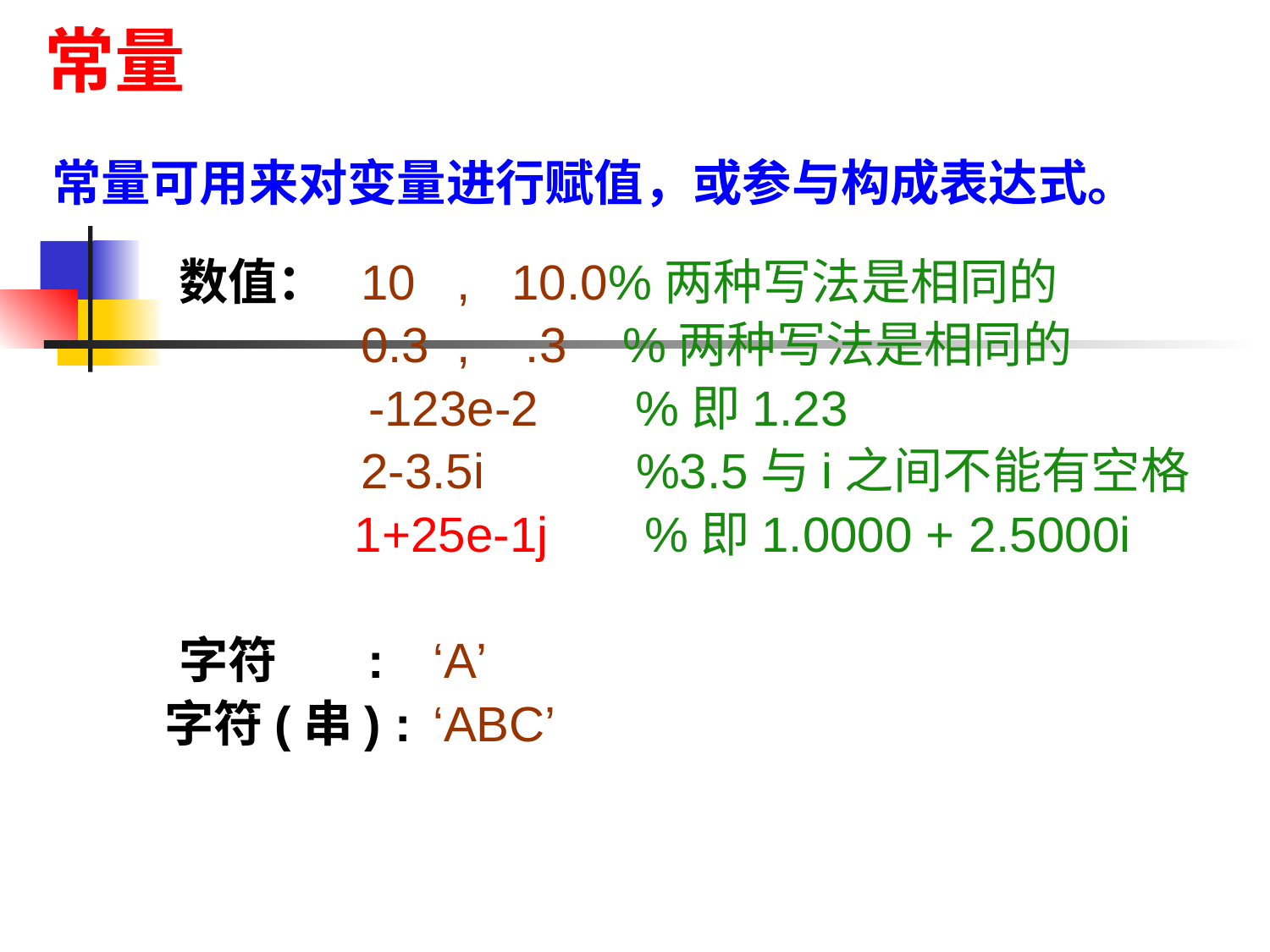

常量
常量可用来对变量进行赋值，或参与构成表达式。
  	数值：  10   ,   10.0%两种写法是相同的
		    0.3  ,    .3    %两种写法是相同的
                       -123e-2       %即1.23
		    2-3.5i           %3.5与i之间不能有空格
                      1+25e-1j       %即1.0000 + 2.5000i

  	字符       :	‘A’
         字符(串) :	‘ABC’

6